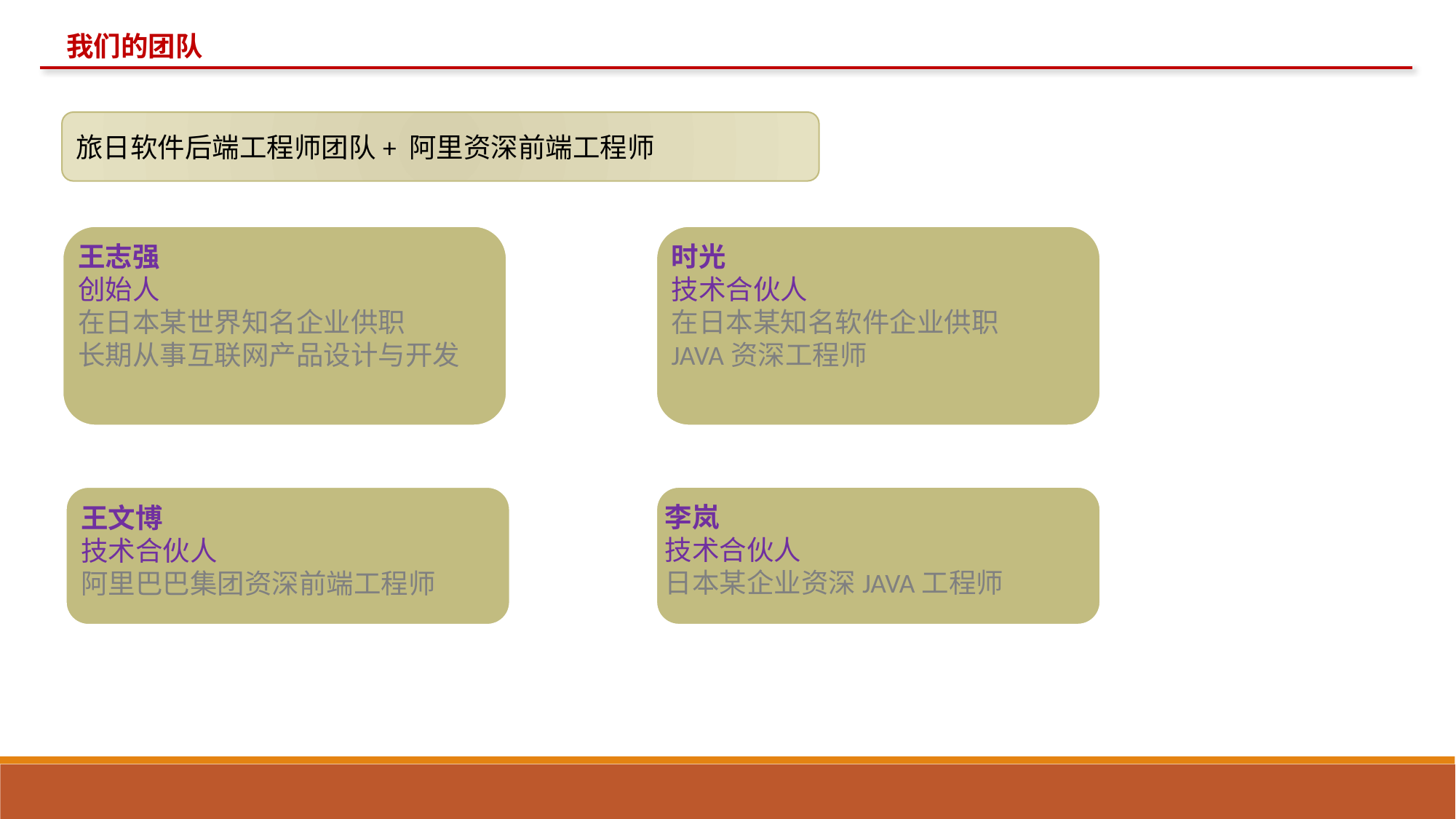

我们的团队
旅日软件后端工程师团队+ 阿里资深前端工程师

王志强
创始人
在日本某世界知名企业供职
长期从事互联网产品设计与开发
时光
技术合伙人
在日本某知名软件企业供职
JAVA资深工程师

李岚
技术合伙人
日本某企业资深JAVA工程师
王文博
技术合伙人
阿里巴巴集团资深前端工程师